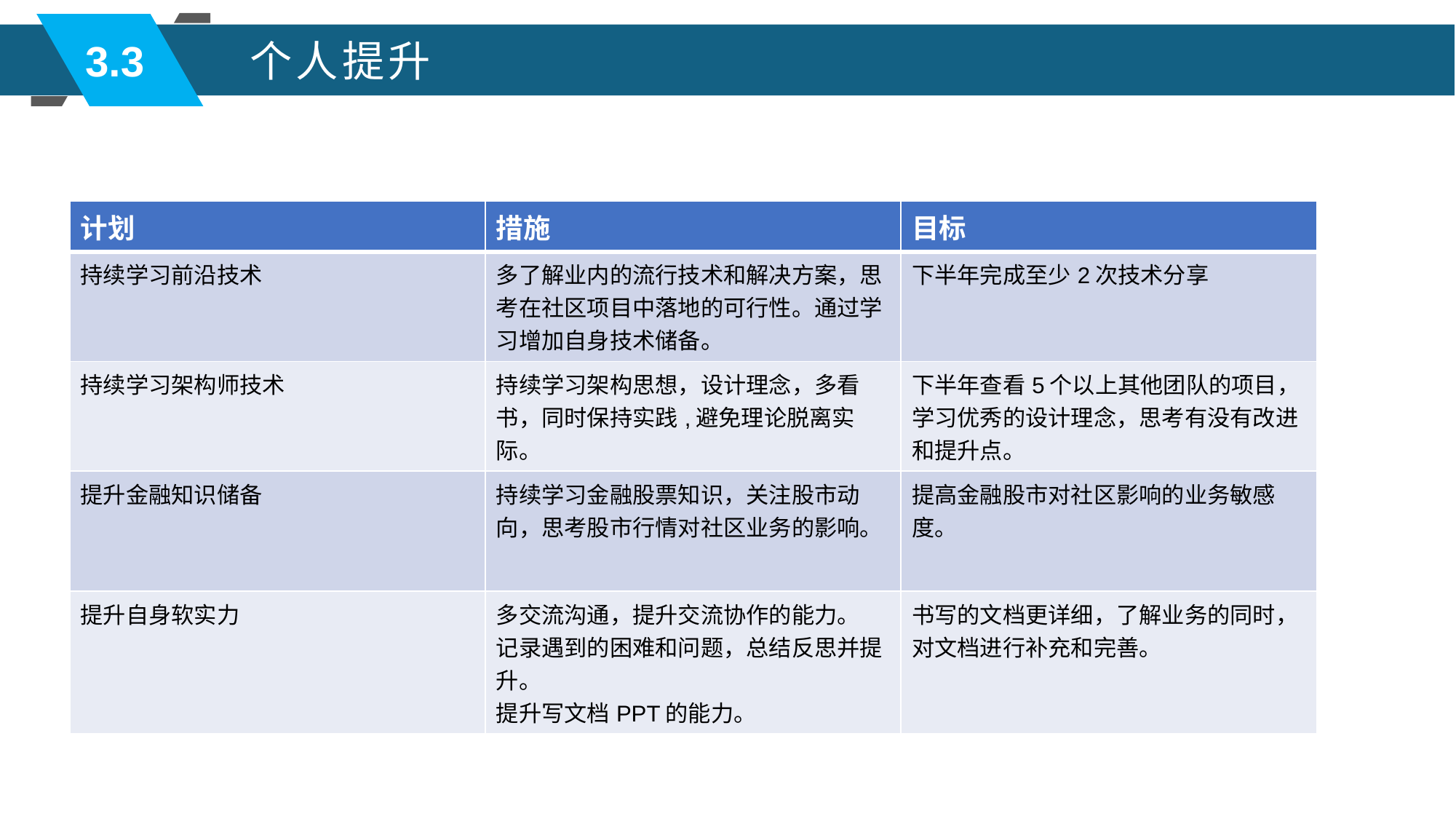

3.3
个人提升

| 计划 | 措施 | 目标 |
| --- | --- | --- |
| 持续学习前沿技术 | 多了解业内的流行技术和解决方案，思考在社区项目中落地的可行性。通过学习增加自身技术储备。 | 下半年完成至少2次技术分享 |
| 持续学习架构师技术 | 持续学习架构思想，设计理念，多看书，同时保持实践,避免理论脱离实际。 | 下半年查看5个以上其他团队的项目，学习优秀的设计理念，思考有没有改进和提升点。 |
| 提升金融知识储备 | 持续学习金融股票知识，关注股市动向，思考股市行情对社区业务的影响。 | 提高金融股市对社区影响的业务敏感度。 |
| 提升自身软实力 | 多交流沟通，提升交流协作的能力。 记录遇到的困难和问题，总结反思并提升。 提升写文档PPT的能力。 | 书写的文档更详细，了解业务的同时，对文档进行补充和完善。 |